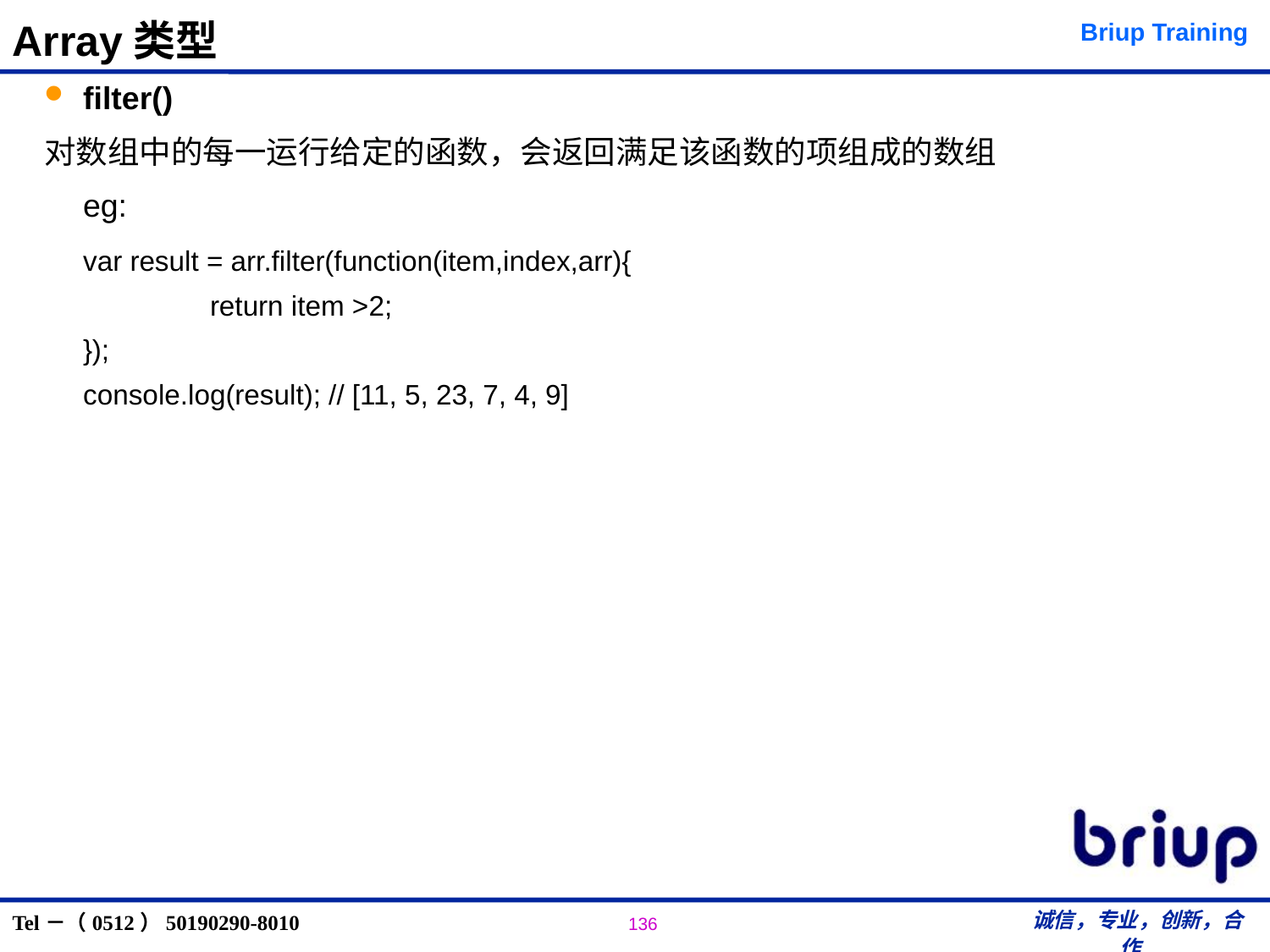

# Array类型
filter()
对数组中的每一运行给定的函数，会返回满足该函数的项组成的数组
	eg:
	var result = arr.filter(function(item,index,arr){
		return item >2;
	});
	console.log(result); // [11, 5, 23, 7, 4, 9]